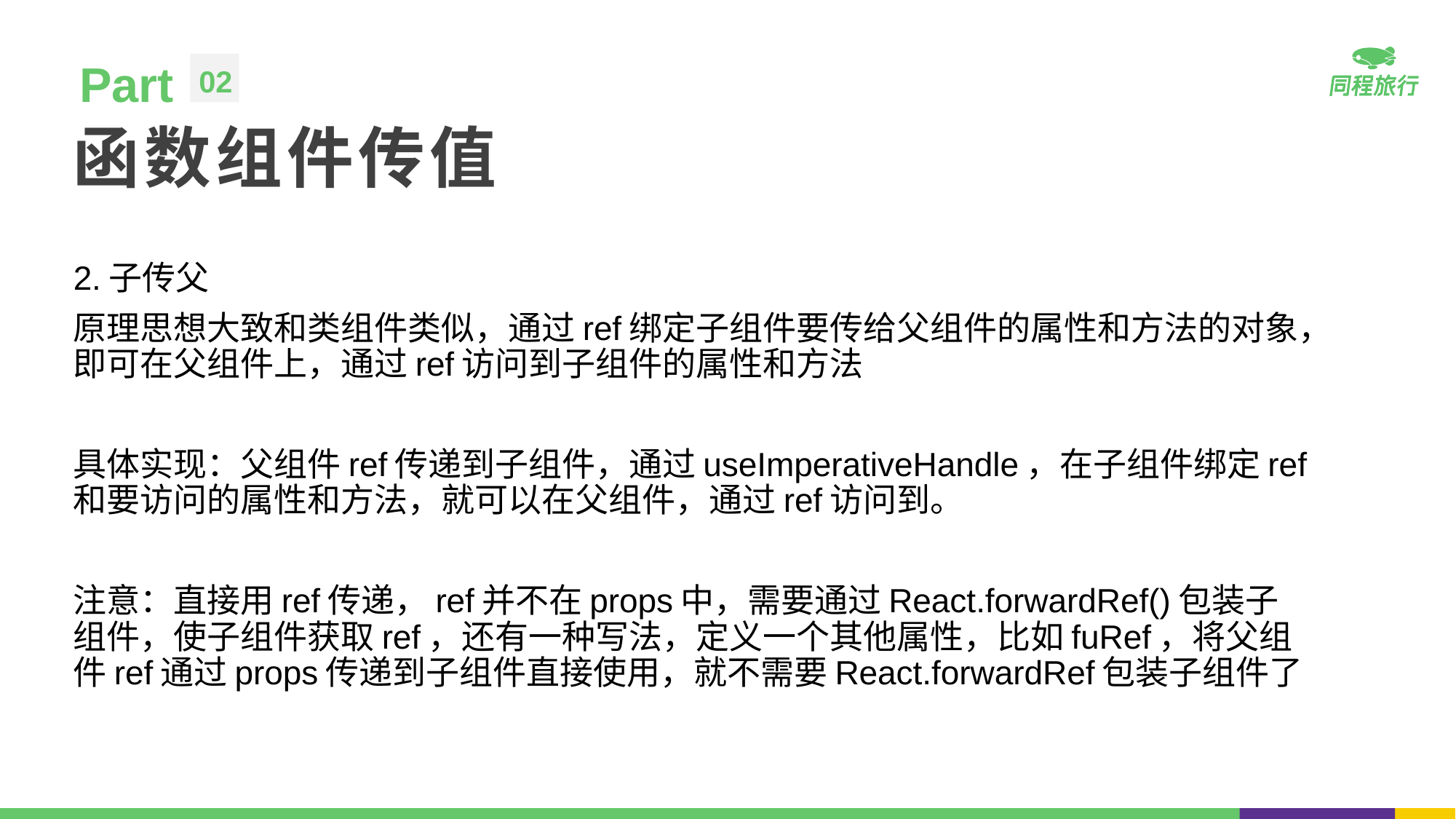

Part

02
函数组件传值
2.子传父
原理思想大致和类组件类似，通过ref绑定子组件要传给父组件的属性和方法的对象，即可在父组件上，通过ref访问到子组件的属性和方法

具体实现：父组件ref传递到子组件，通过useImperativeHandle，在子组件绑定ref和要访问的属性和方法，就可以在父组件，通过ref访问到。

注意：直接用ref传递，ref并不在props中，需要通过React.forwardRef()包装子组件，使子组件获取ref，还有一种写法，定义一个其他属性，比如fuRef，将父组件ref通过props传递到子组件直接使用，就不需要React.forwardRef包装子组件了